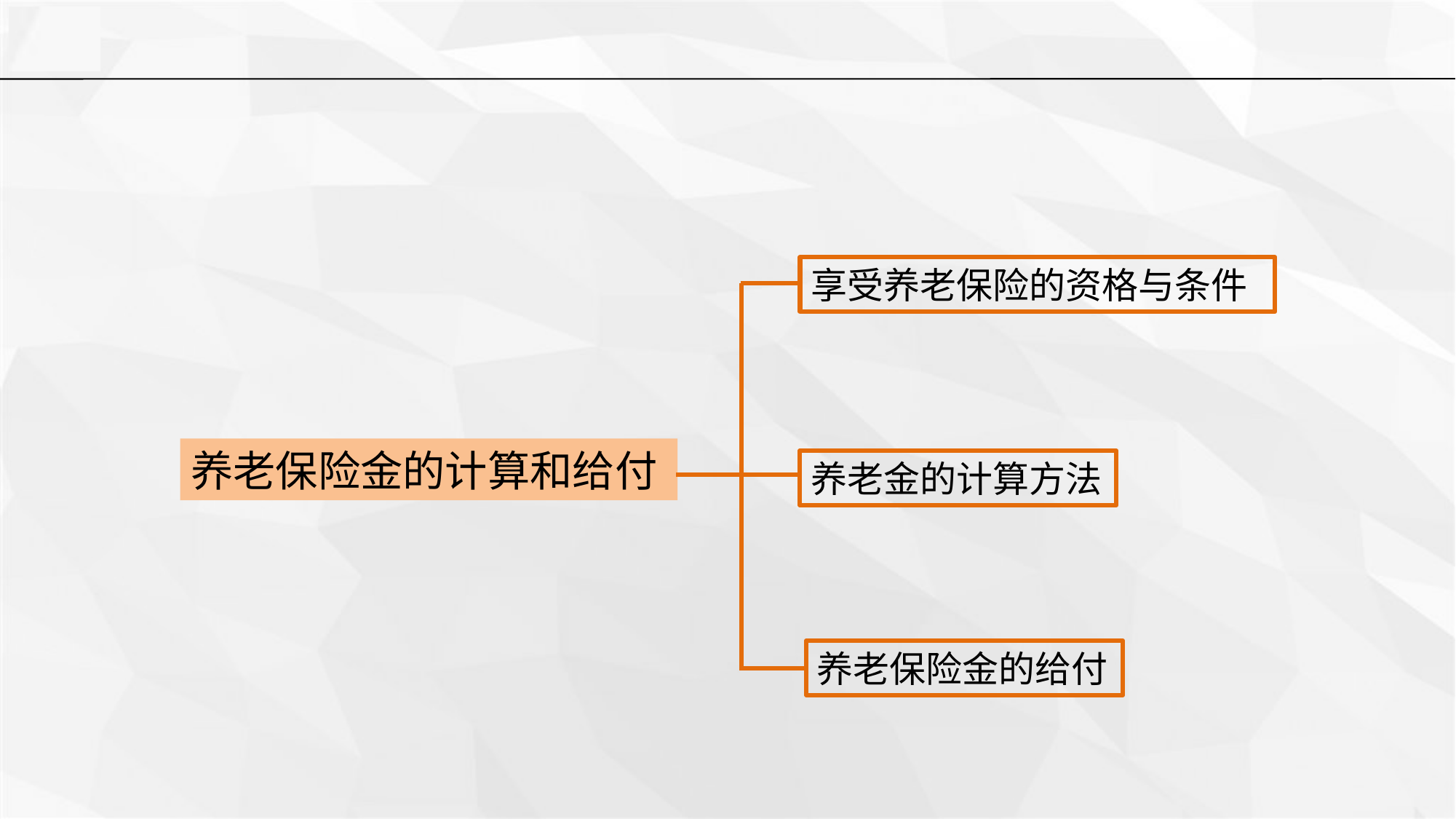

享受养老保险的资格与条件
养老保险金的计算和给付
养老金的计算方法
养老保险金的给付